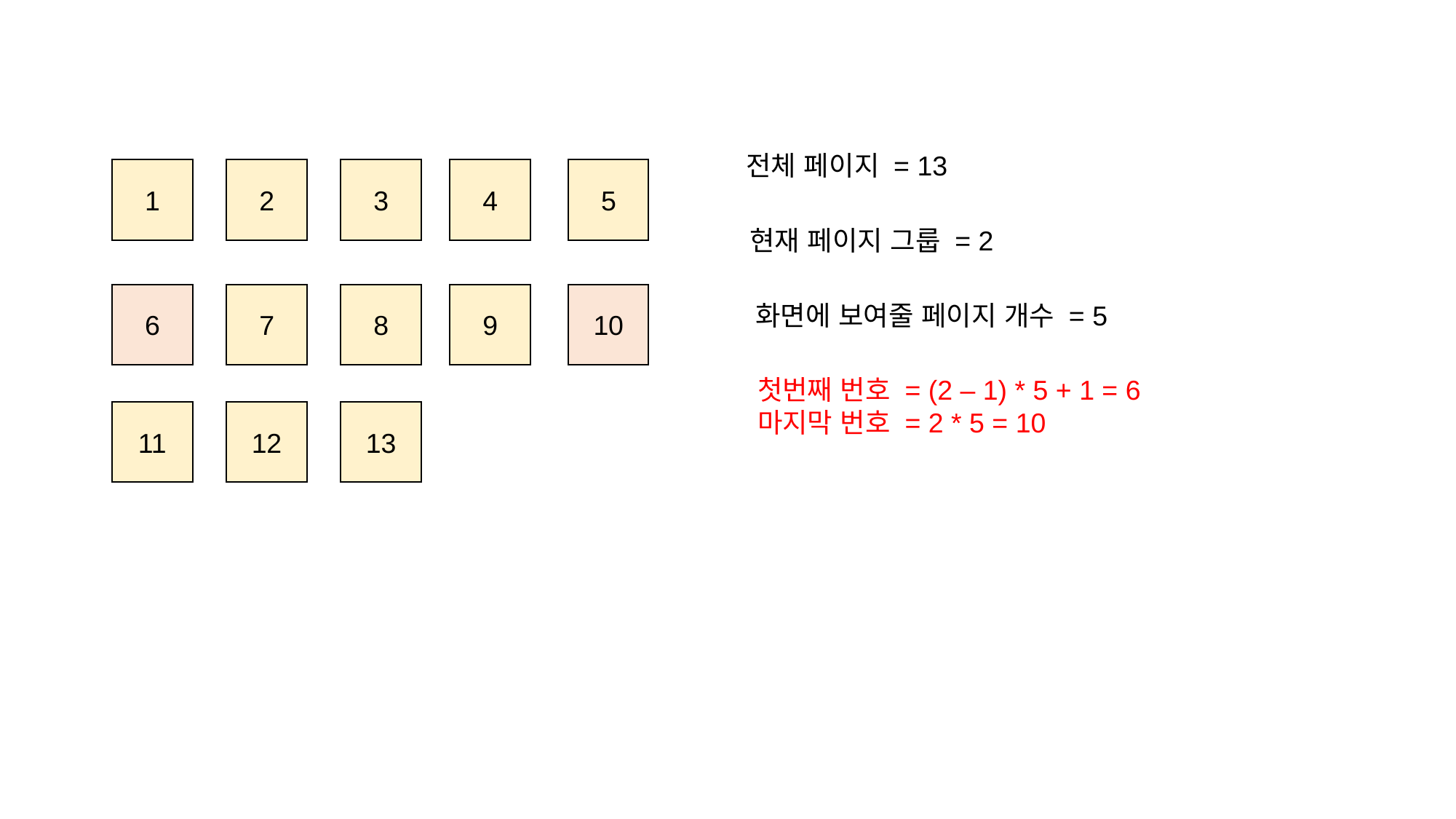

전체 페이지 = 13
1
2
3
4
5
현재 페이지 그룹 = 2
6
7
8
9
10
화면에 보여줄 페이지 개수 = 5
첫번째 번호 = (2 – 1) * 5 + 1 = 6
마지막 번호 = 2 * 5 = 10
11
12
13